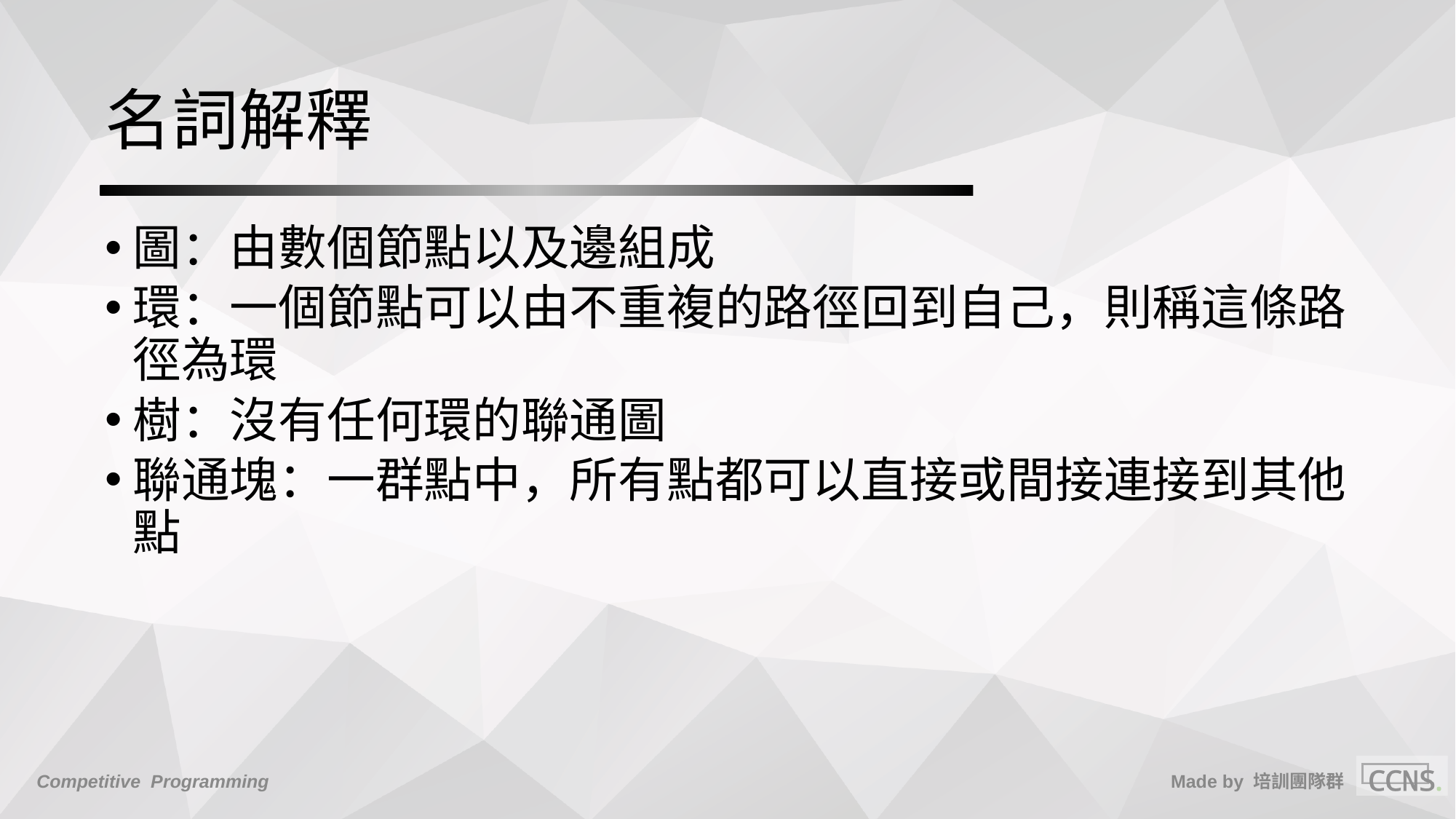

# 名詞解釋
圖：由數個節點以及邊組成
環：一個節點可以由不重複的路徑回到自己，則稱這條路徑為環
樹：沒有任何環的聯通圖
聯通塊：一群點中，所有點都可以直接或間接連接到其他點